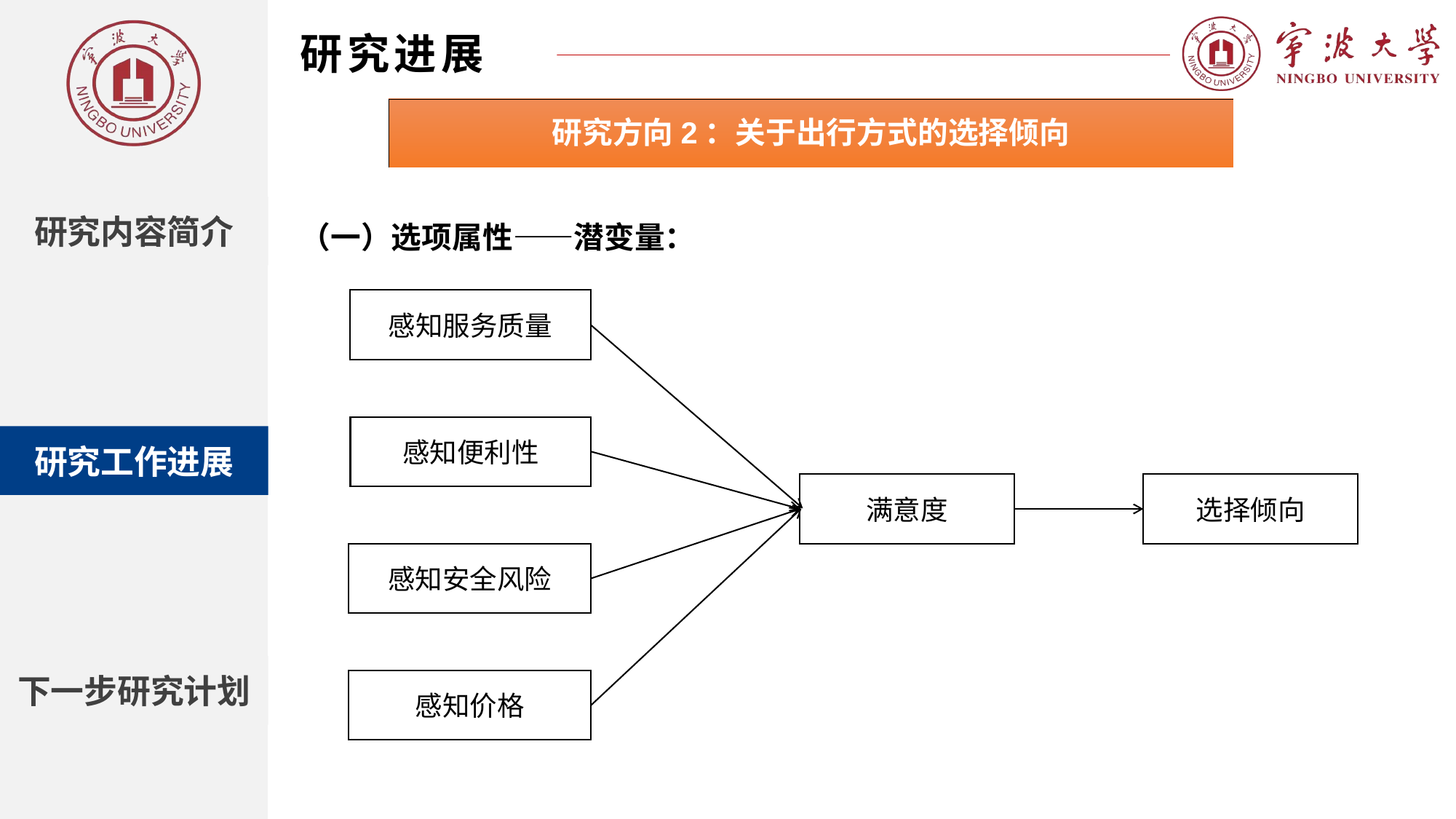

研究进展
研究方向2：关于出行方式的选择倾向
（一）选项属性——潜变量：
研究内容简介
感知服务质量
感知便利性
满意度
选择倾向
感知安全风险
感知价格
研究工作进展
下一步研究计划
9